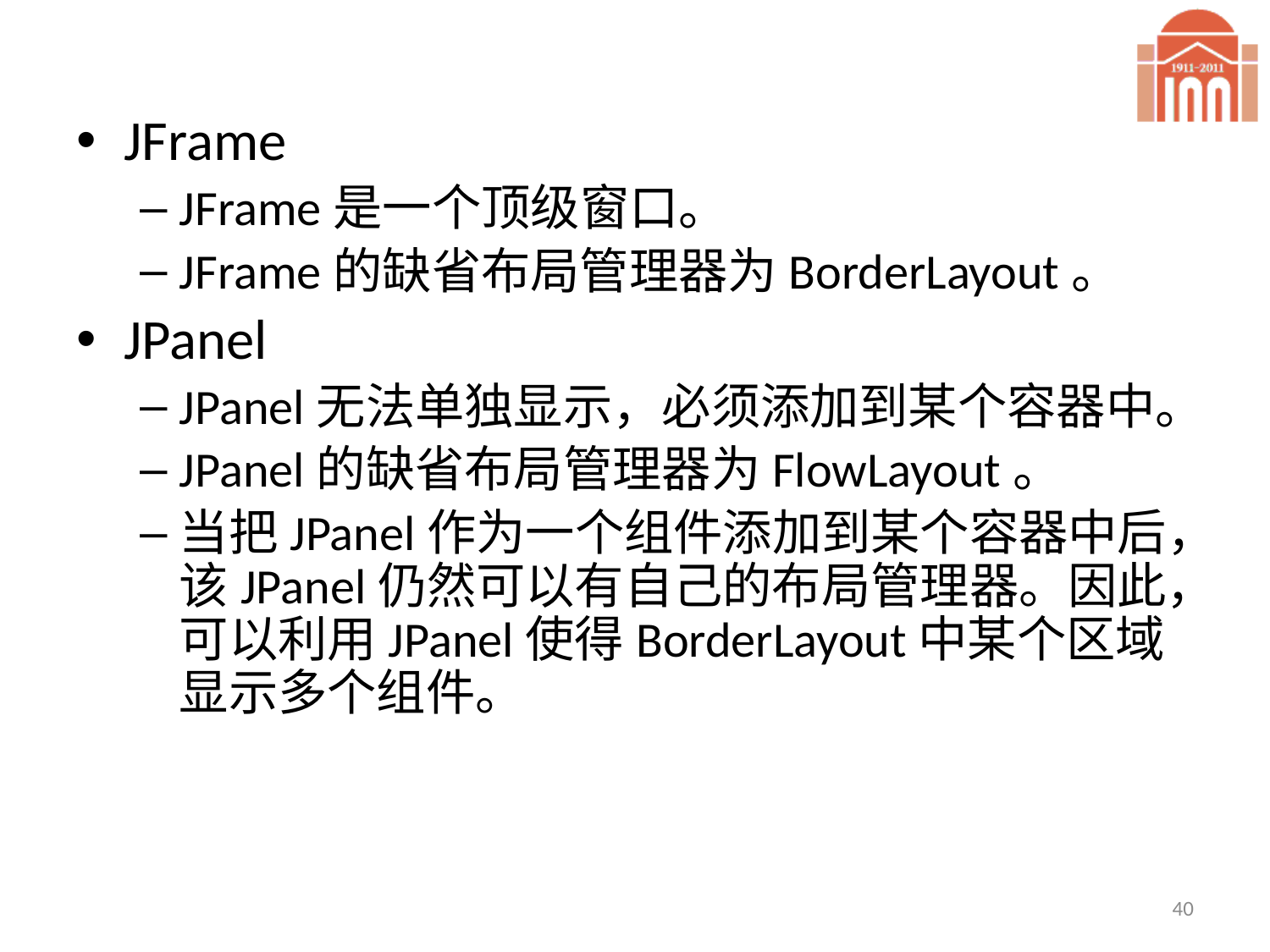

JFrame
JFrame是一个顶级窗口。
JFrame的缺省布局管理器为BorderLayout。
JPanel
JPanel无法单独显示，必须添加到某个容器中。
JPanel的缺省布局管理器为FlowLayout。
当把JPanel作为一个组件添加到某个容器中后，该JPanel仍然可以有自己的布局管理器。因此，可以利用JPanel使得BorderLayout中某个区域显示多个组件。
40